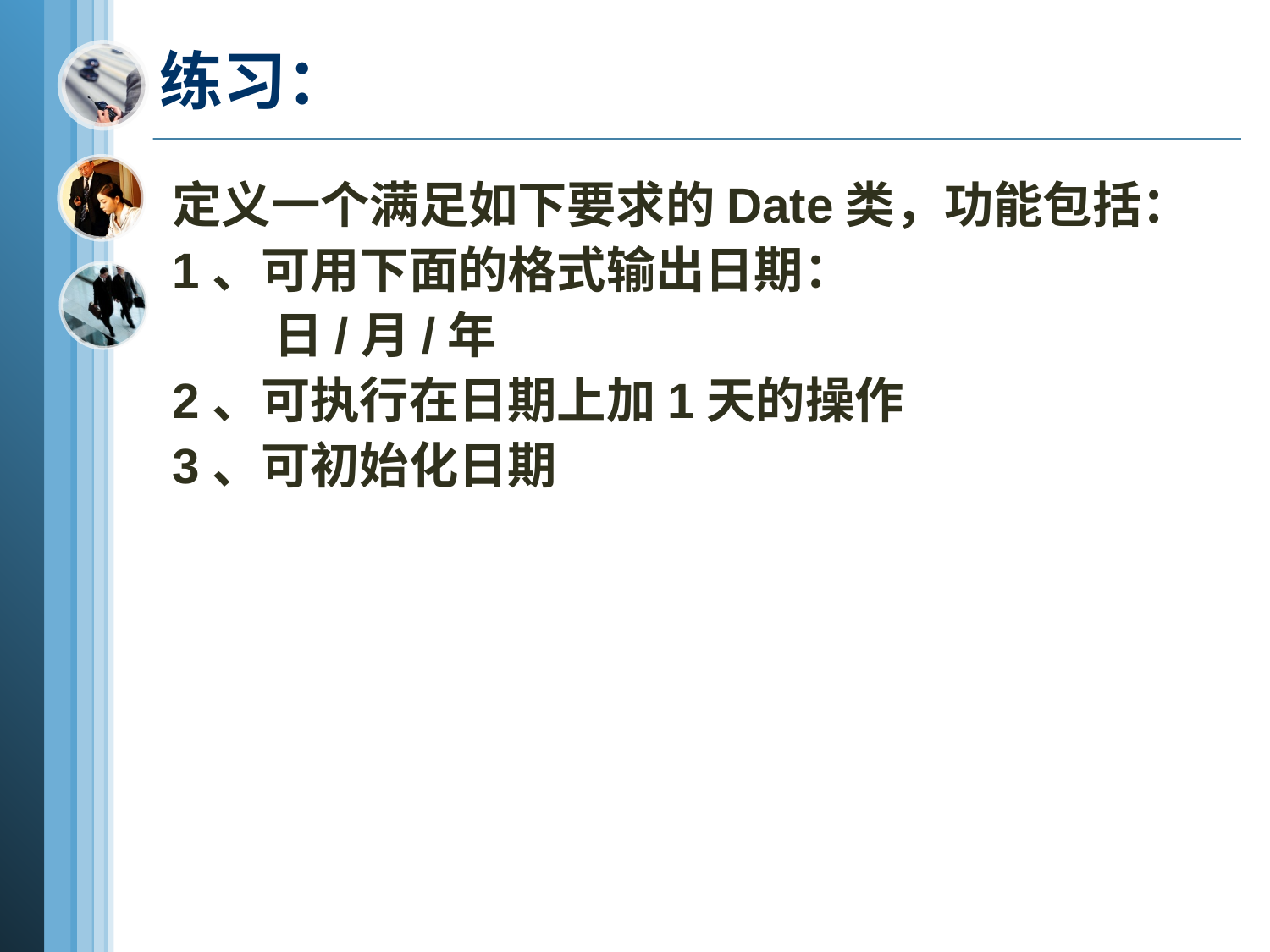

# 练习：
定义一个满足如下要求的Date类，功能包括：
1、可用下面的格式输出日期：
        日/月/年
2、可执行在日期上加1天的操作
3、可初始化日期